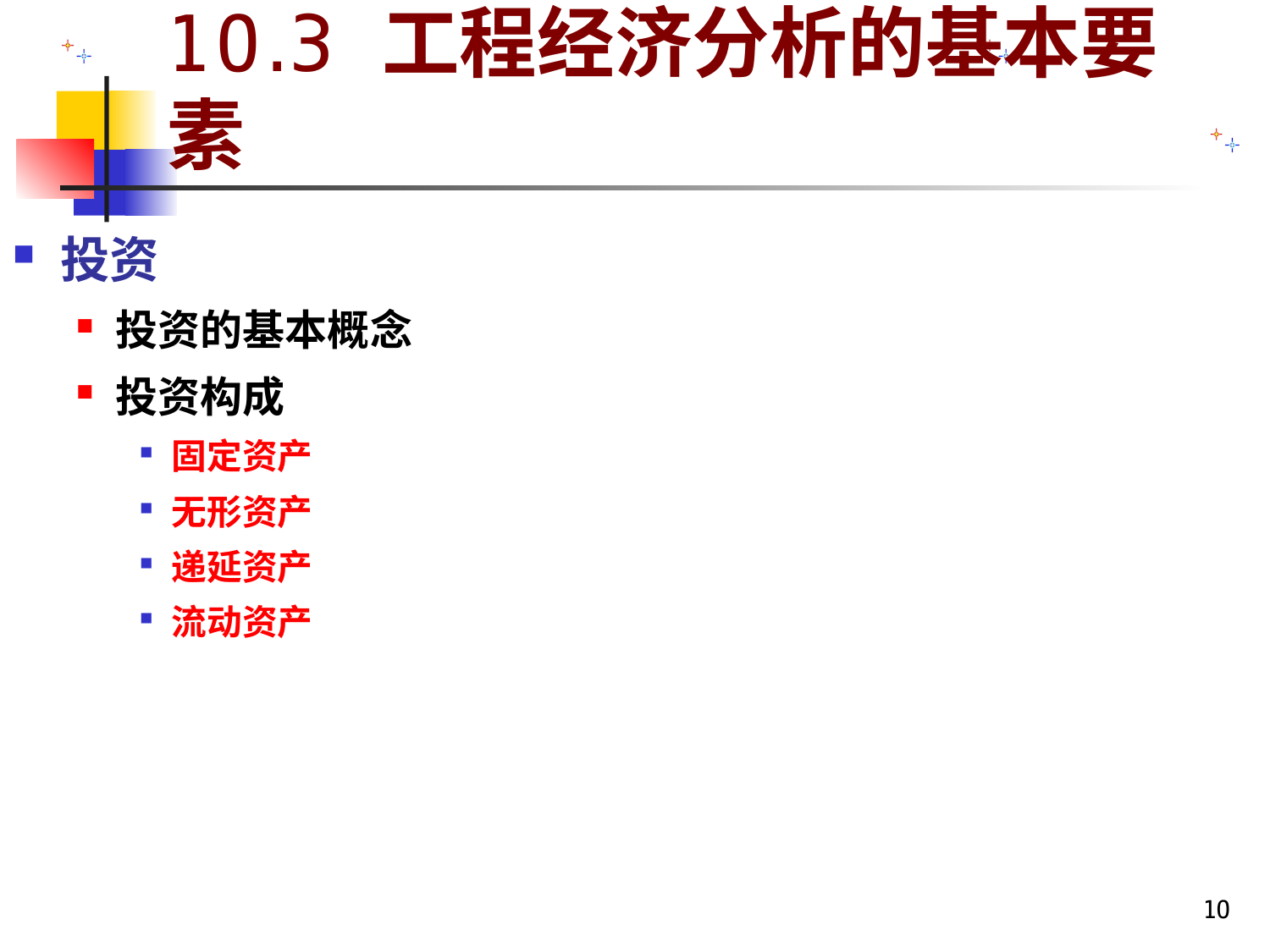

# 10.3 工程经济分析的基本要素
投资
投资的基本概念
投资构成
固定资产
无形资产
递延资产
流动资产
10